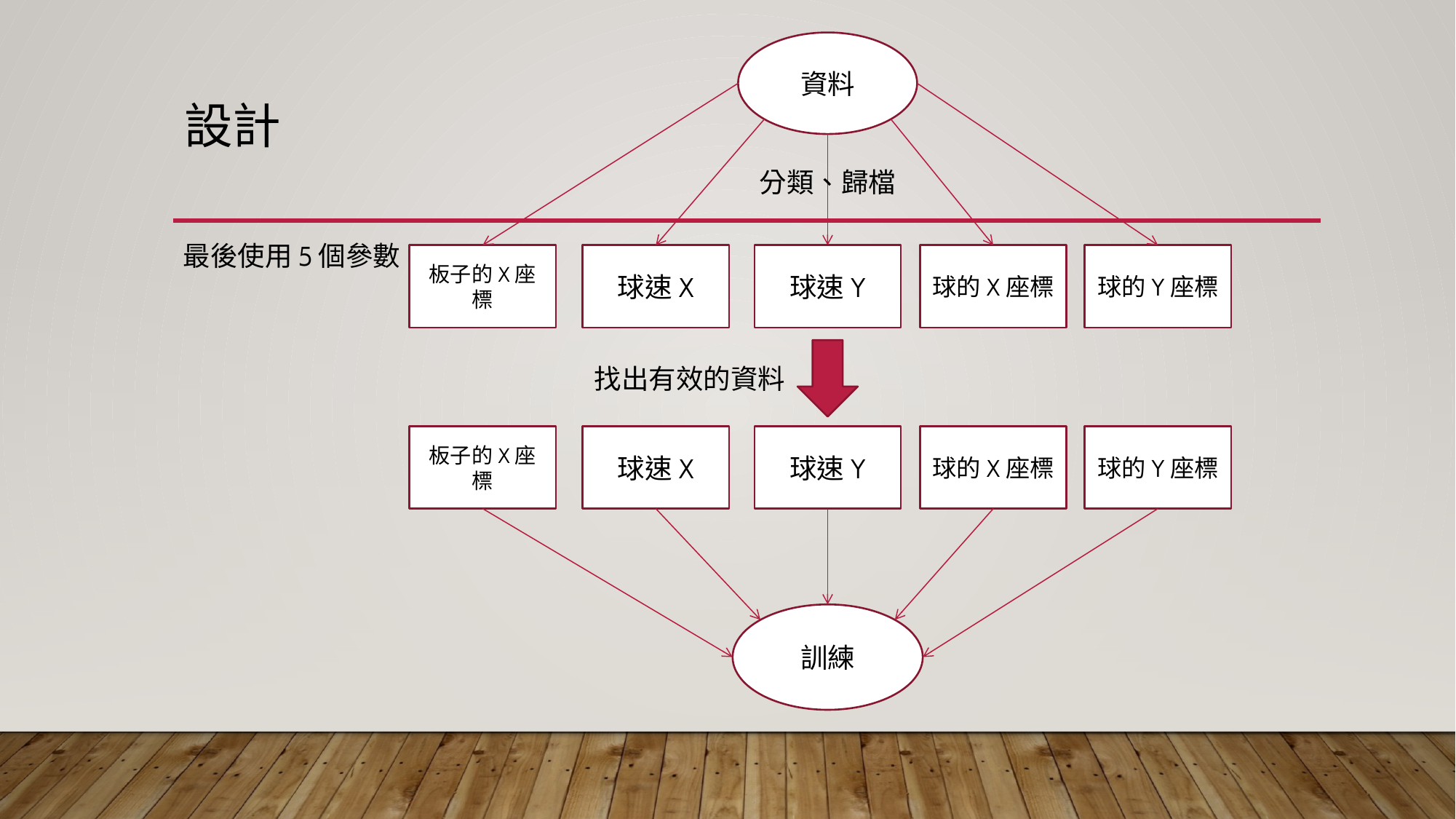

資料
# 設計
分類、歸檔
最後使用5個參數
板子的X座標
球速X
球速Y
球的X座標
球的Y座標

找出有效的資料
球速X
板子的X座標
球速Y
球的X座標
球的Y座標
訓練